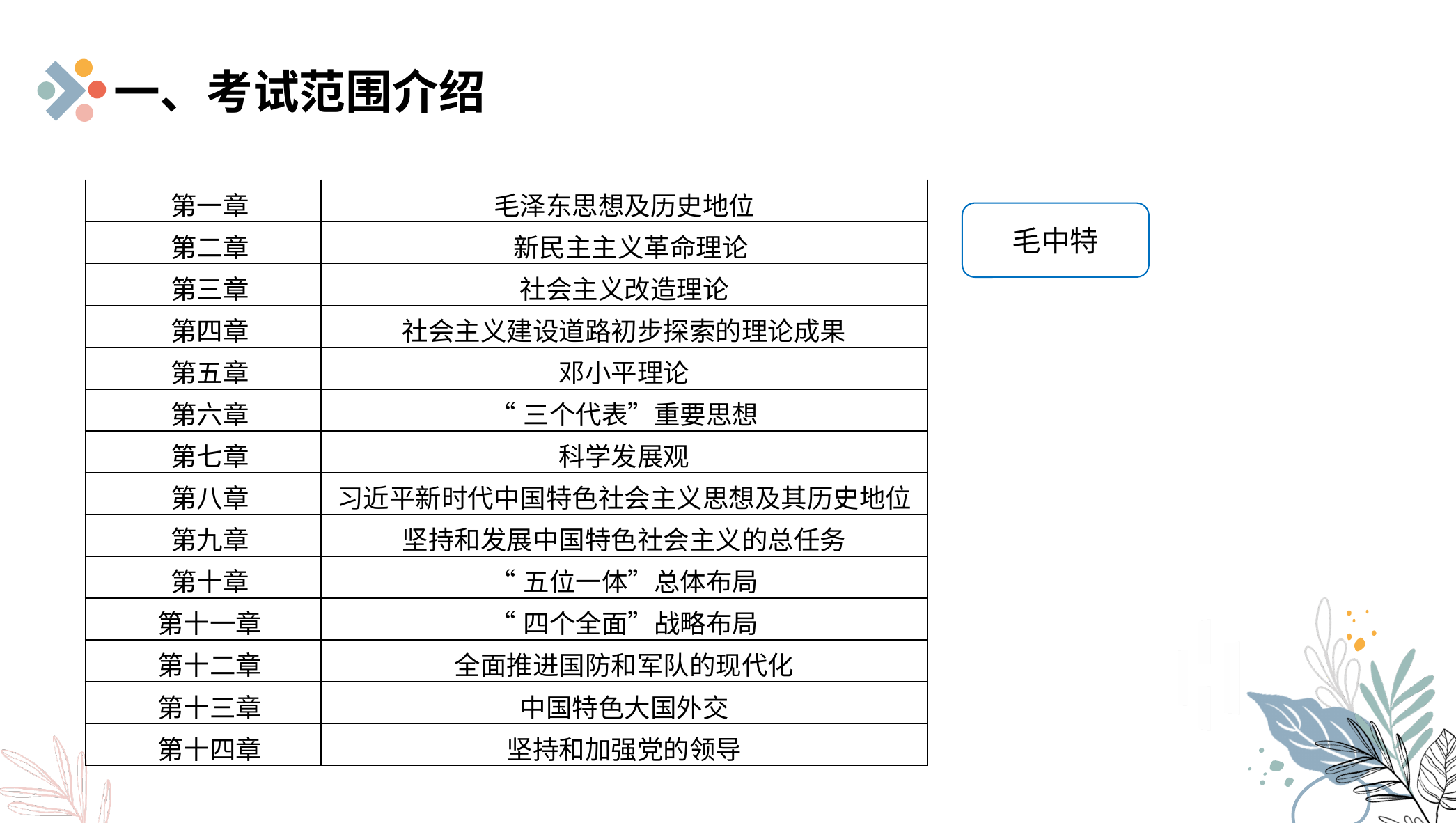

一、考试范围介绍
| 第一章 | 毛泽东思想及历史地位 |
| --- | --- |
| 第二章 | 新民主主义革命理论 |
| 第三章 | 社会主义改造理论 |
| 第四章 | 社会主义建设道路初步探索的理论成果 |
| 第五章 | 邓小平理论 |
| 第六章 | “三个代表”重要思想 |
| 第七章 | 科学发展观 |
| 第八章 | 习近平新时代中国特色社会主义思想及其历史地位 |
| 第九章 | 坚持和发展中国特色社会主义的总任务 |
| 第十章 | “五位一体”总体布局 |
| 第十一章 | “四个全面”战略布局 |
| 第十二章 | 全面推进国防和军队的现代化 |
| 第十三章 | 中国特色大国外交 |
| 第十四章 | 坚持和加强党的领导 |
毛中特